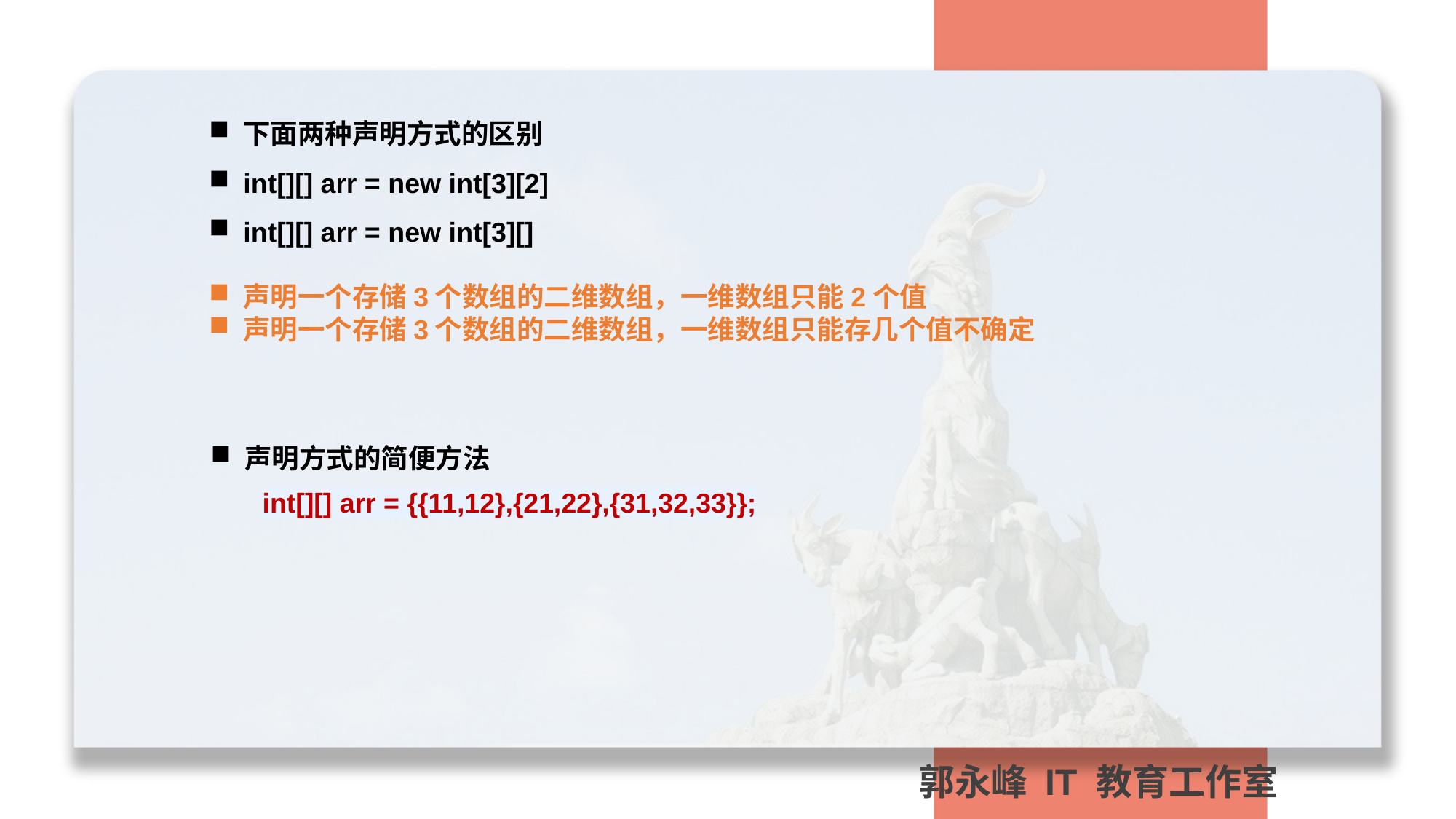

下面两种声明方式的区别
int[][] arr = new int[3][2]
int[][] arr = new int[3][]
声明一个存储3个数组的二维数组，一维数组只能2个值
声明一个存储3个数组的二维数组，一维数组只能存几个值不确定
声明方式的简便方法
int[][] arr = {{11,12},{21,22},{31,32,33}};